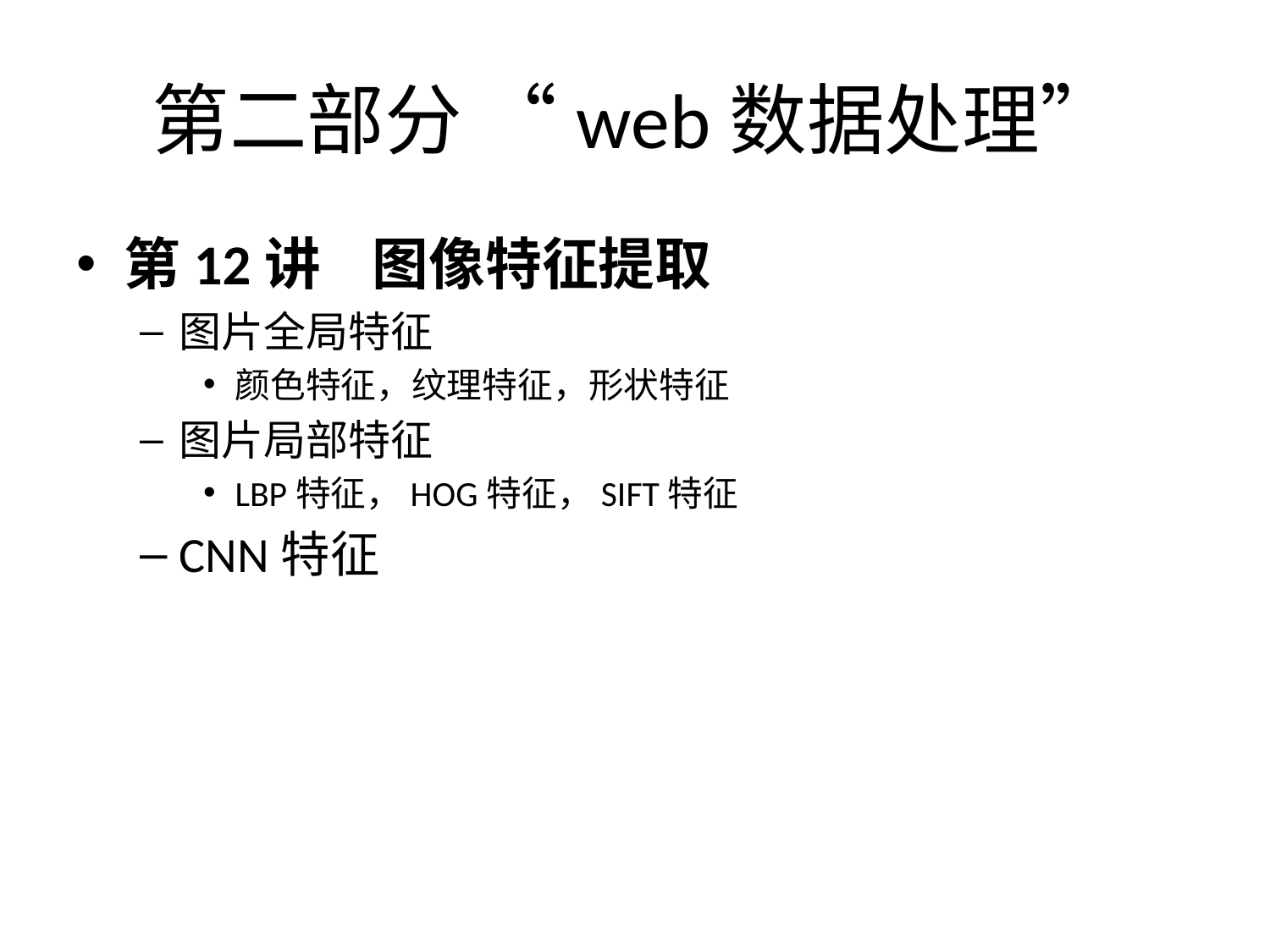

# 第二部分 “web数据处理”
第12讲    图像特征提取
图片全局特征
颜色特征，纹理特征，形状特征
图片局部特征
LBP特征，HOG特征，SIFT特征
CNN特征